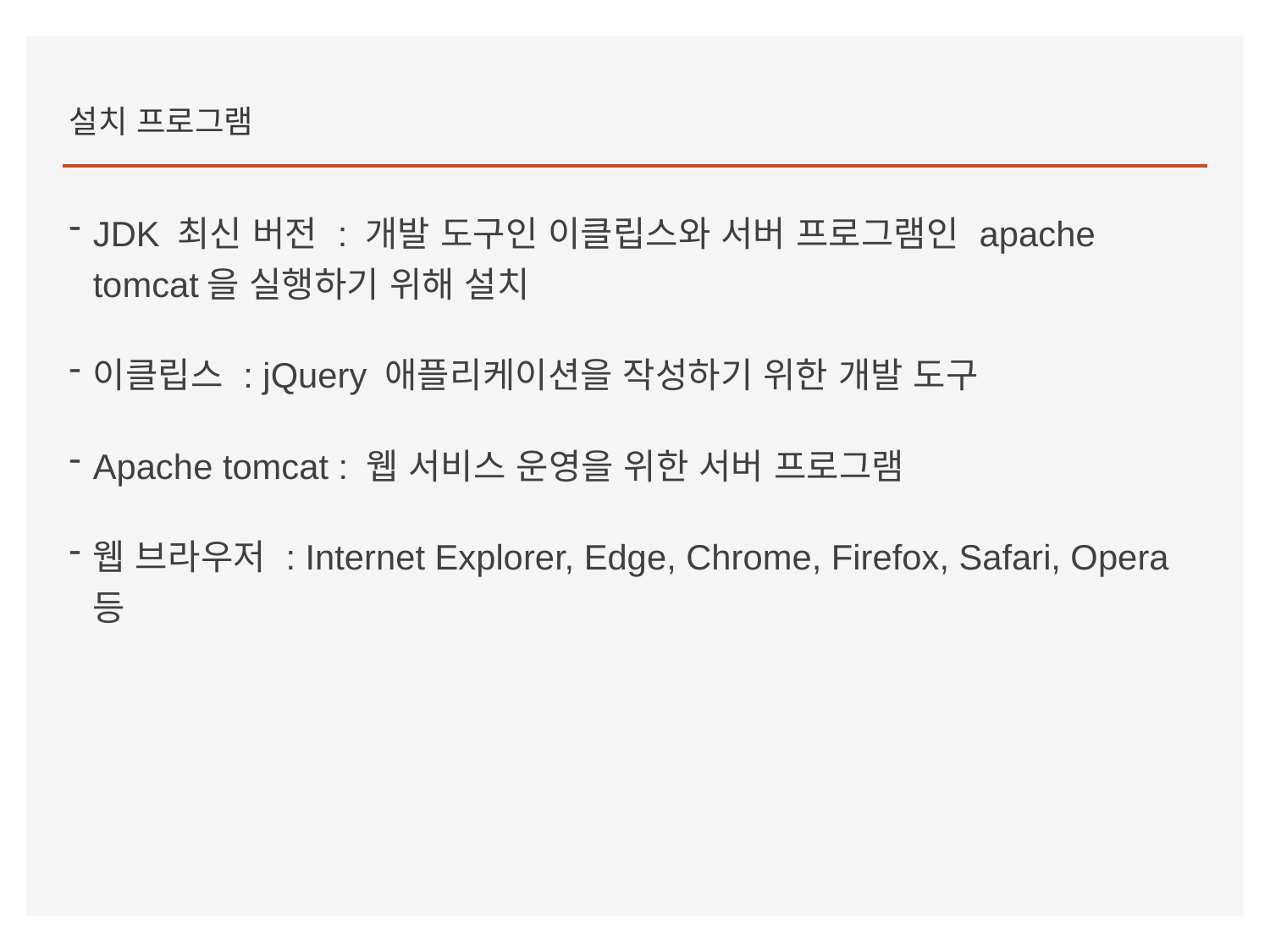

설치 프로그램
JDK 최신 버전 : 개발 도구인 이클립스와 서버 프로그램인 apache tomcat을 실행하기 위해 설치
이클립스 : jQuery 애플리케이션을 작성하기 위한 개발 도구
Apache tomcat : 웹 서비스 운영을 위한 서버 프로그램
웹 브라우저 : Internet Explorer, Edge, Chrome, Firefox, Safari, Opera 등